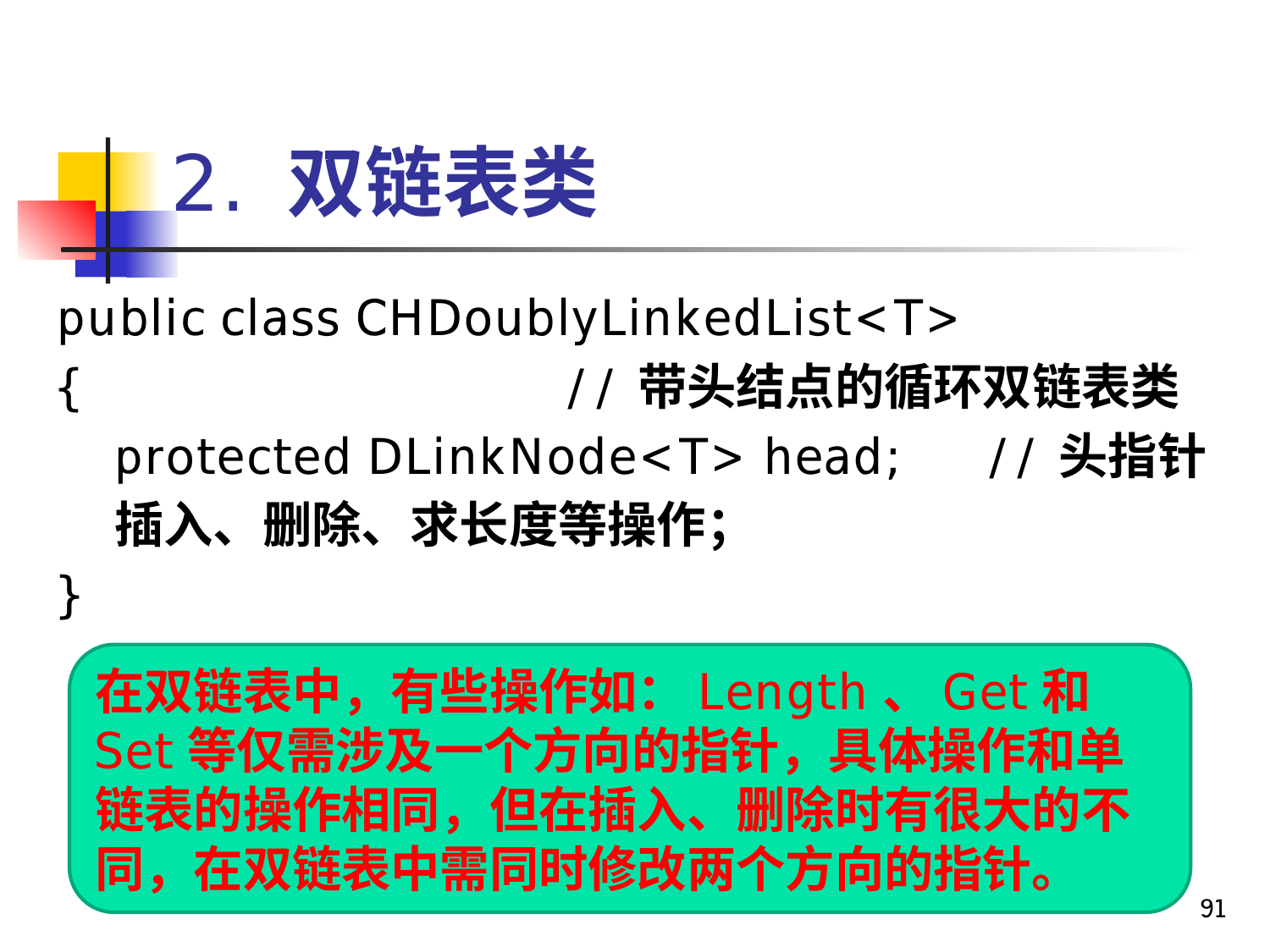

# 2. 双链表类
public class CHDoublyLinkedList<T>
{                    	            //带头结点的循环双链表类
    protected DLinkNode<T> head;      //头指针
    插入、删除、求长度等操作；
}
在双链表中，有些操作如：Length、Get和Set等仅需涉及一个方向的指针，具体操作和单链表的操作相同，但在插入、删除时有很大的不同，在双链表中需同时修改两个方向的指针。
91